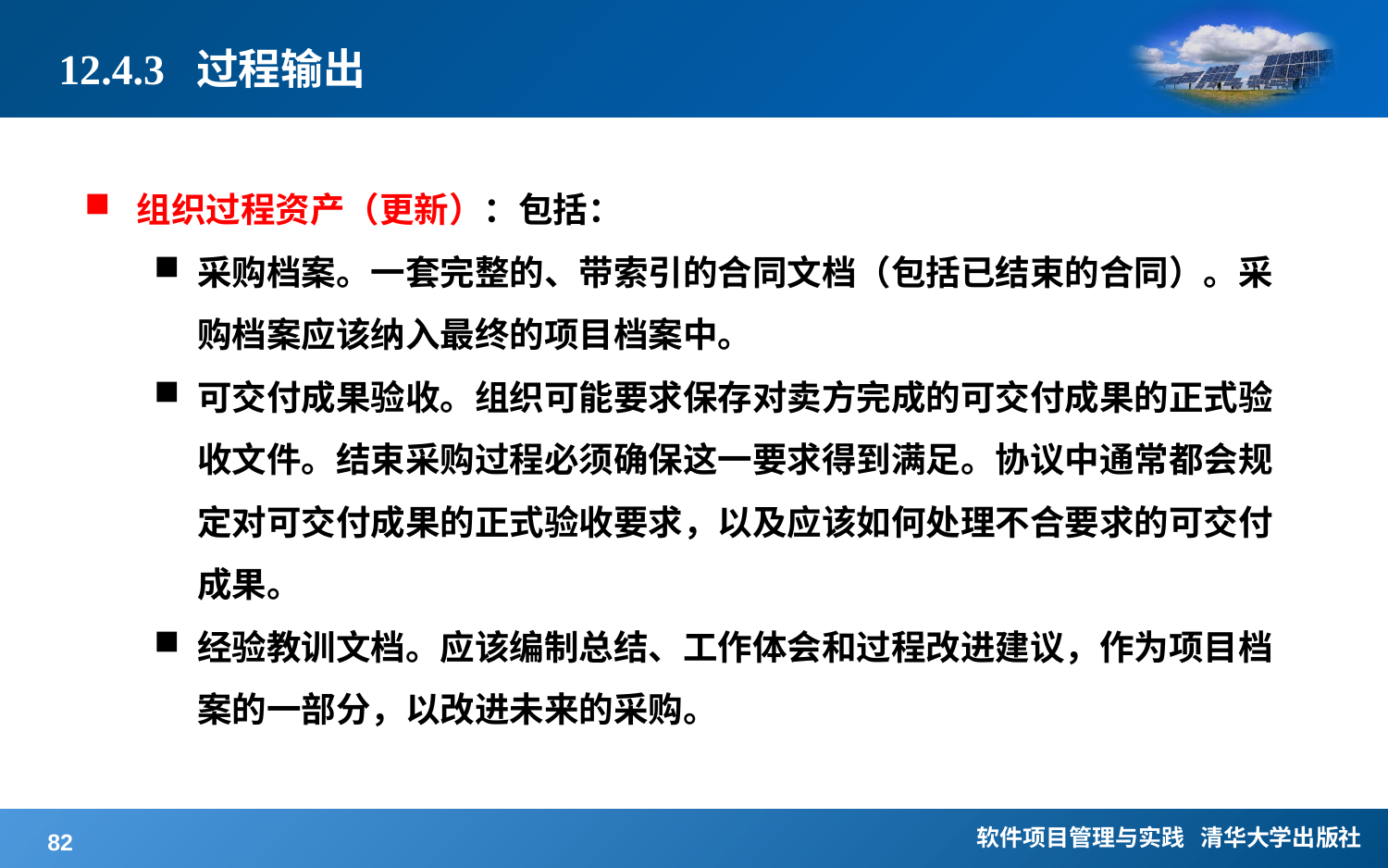

# 12.4.3  过程输出
组织过程资产（更新）：包括：
采购档案。一套完整的、带索引的合同文档（包括已结束的合同）。采购档案应该纳入最终的项目档案中。
可交付成果验收。组织可能要求保存对卖方完成的可交付成果的正式验收文件。结束采购过程必须确保这一要求得到满足。协议中通常都会规定对可交付成果的正式验收要求，以及应该如何处理不合要求的可交付成果。
经验教训文档。应该编制总结、工作体会和过程改进建议，作为项目档案的一部分，以改进未来的采购。